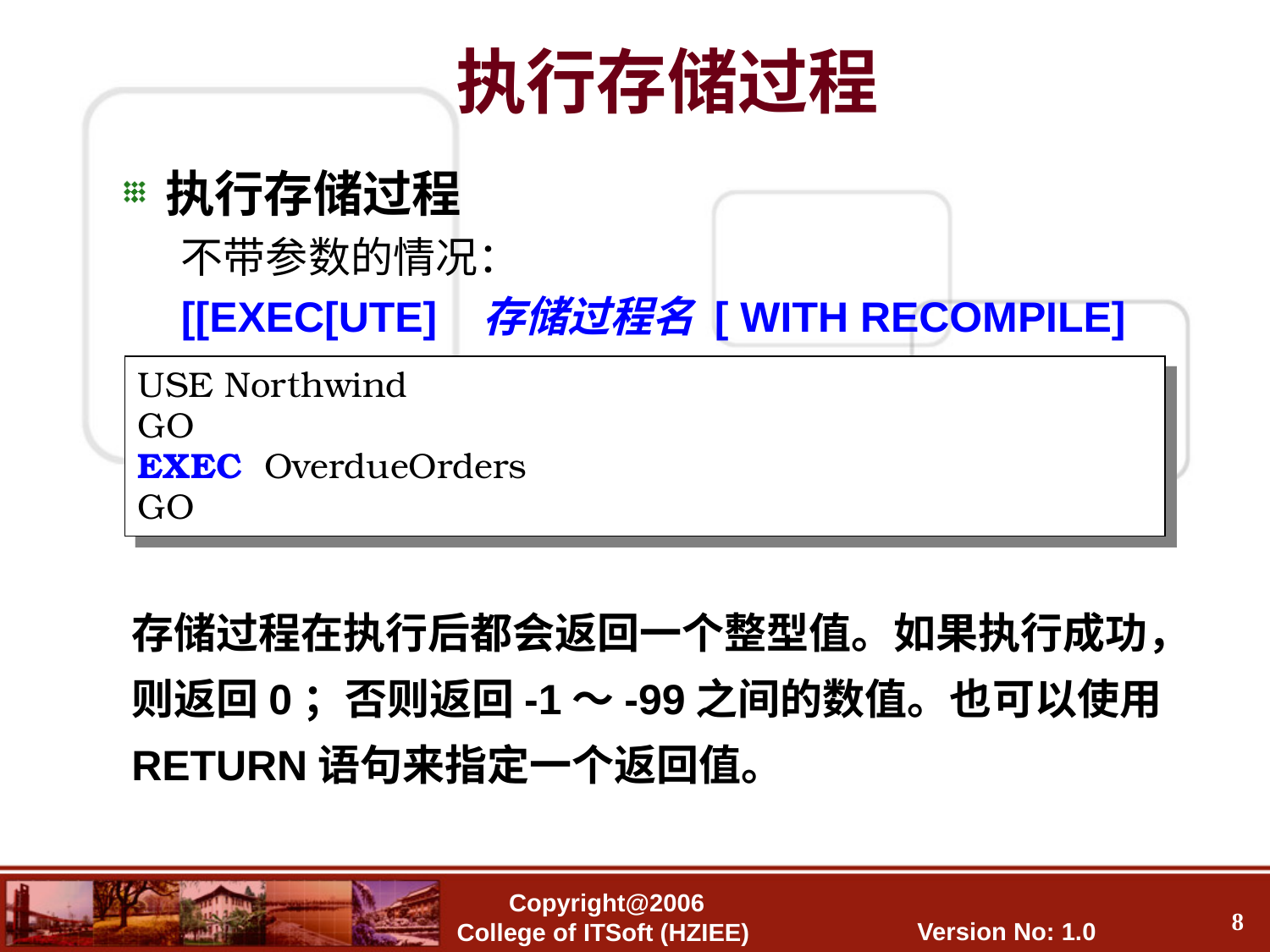

执行存储过程
执行存储过程
不带参数的情况：
[[EXEC[UTE]   存储过程名 [ WITH RECOMPILE]
USE Northwind
GO
EXEC  OverdueOrders
GO
存储过程在执行后都会返回一个整型值。如果执行成功，则返回0；否则返回-1～-99之间的数值。也可以使用RETURN语句来指定一个返回值。